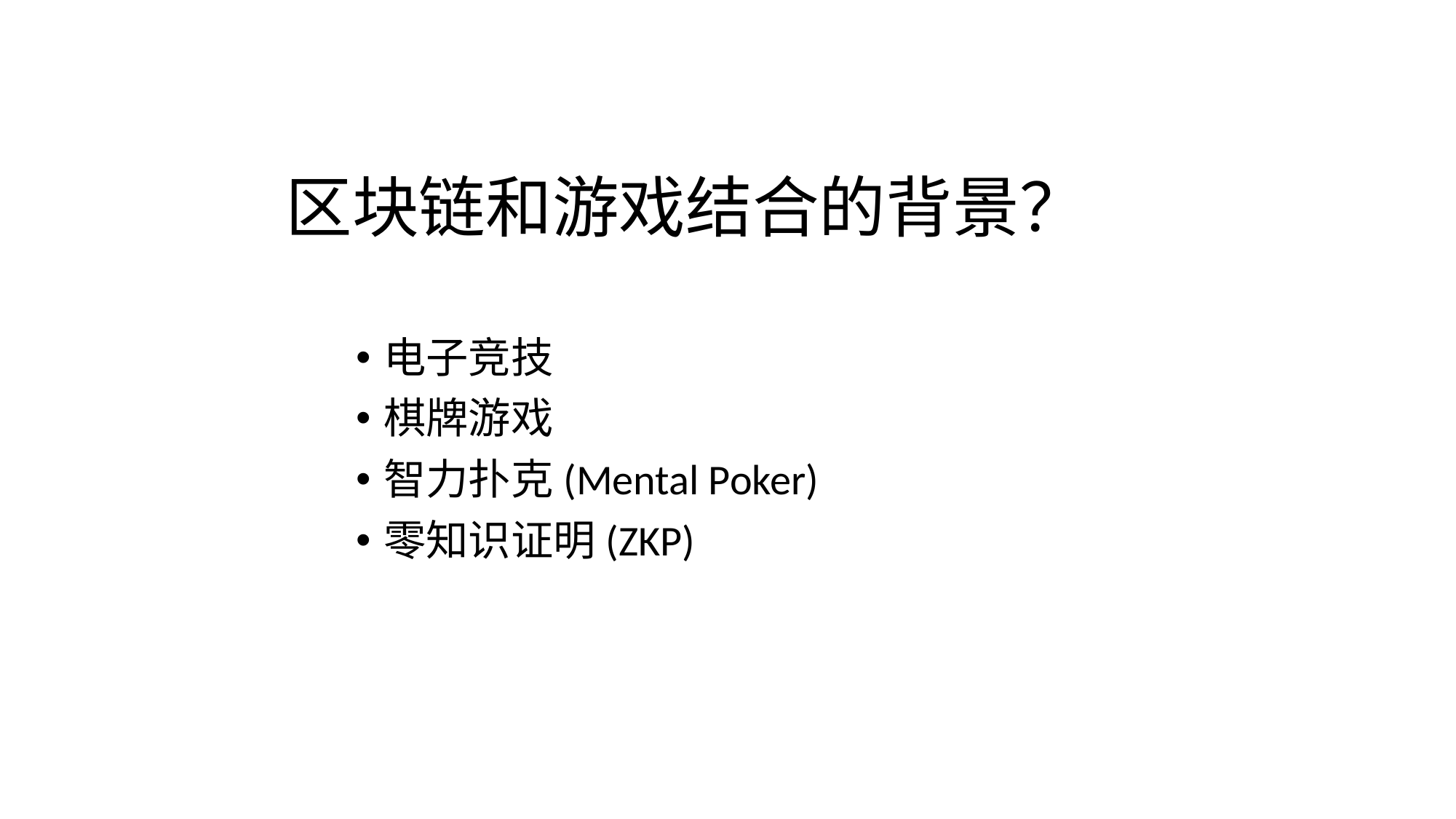

# 区块链和游戏结合的背景？
电子竞技
棋牌游戏
智力扑克(Mental Poker)
零知识证明(ZKP)